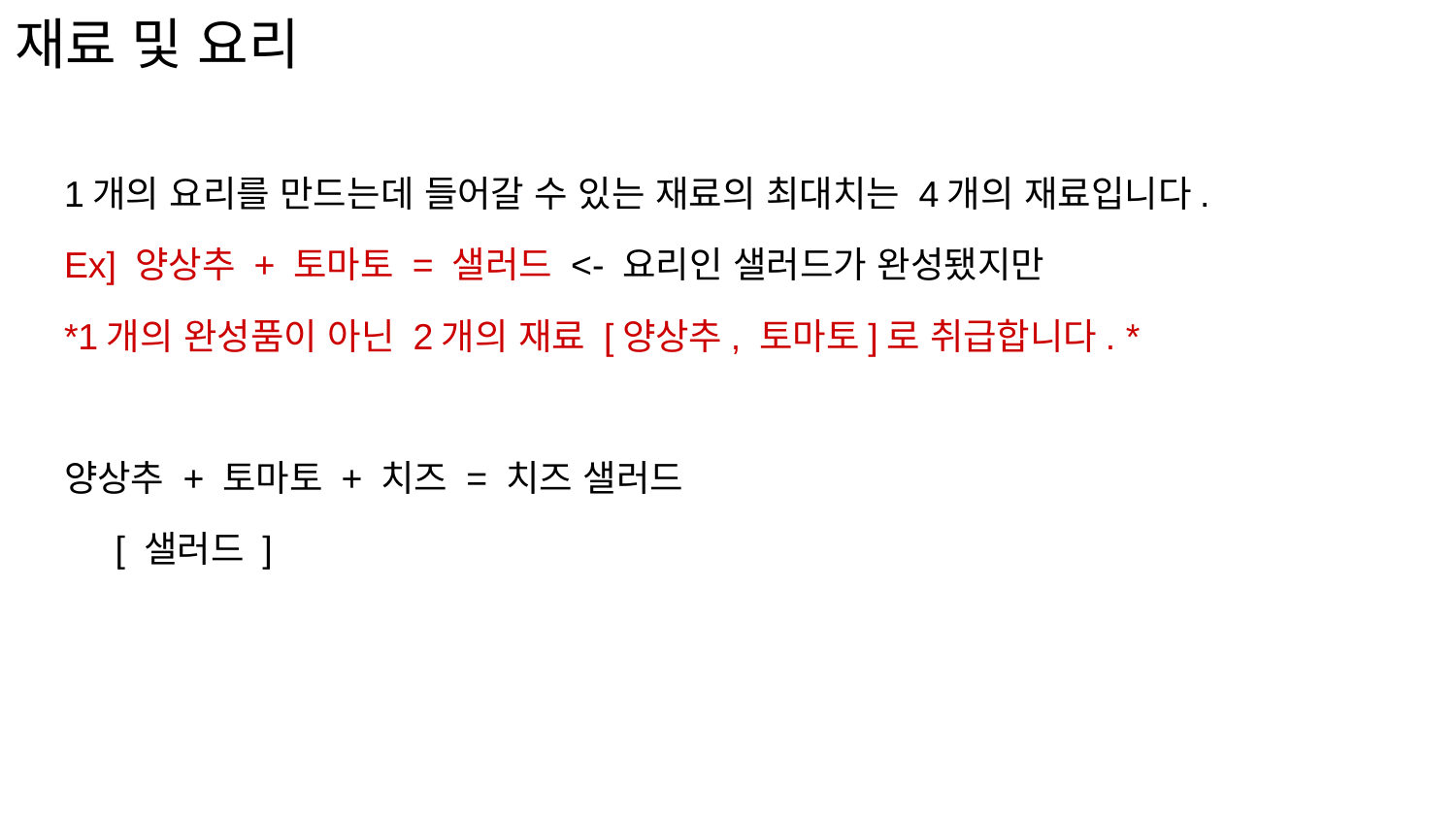

# 재료 및 요리
1개의 요리를 만드는데 들어갈 수 있는 재료의 최대치는 4개의 재료입니다.
Ex] 양상추 + 토마토 = 샐러드 <- 요리인 샐러드가 완성됐지만
*1개의 완성품이 아닌 2개의 재료 [양상추, 토마토]로 취급합니다. *

양상추 + 토마토 + 치즈 = 치즈 샐러드
     [ 샐러드 ]